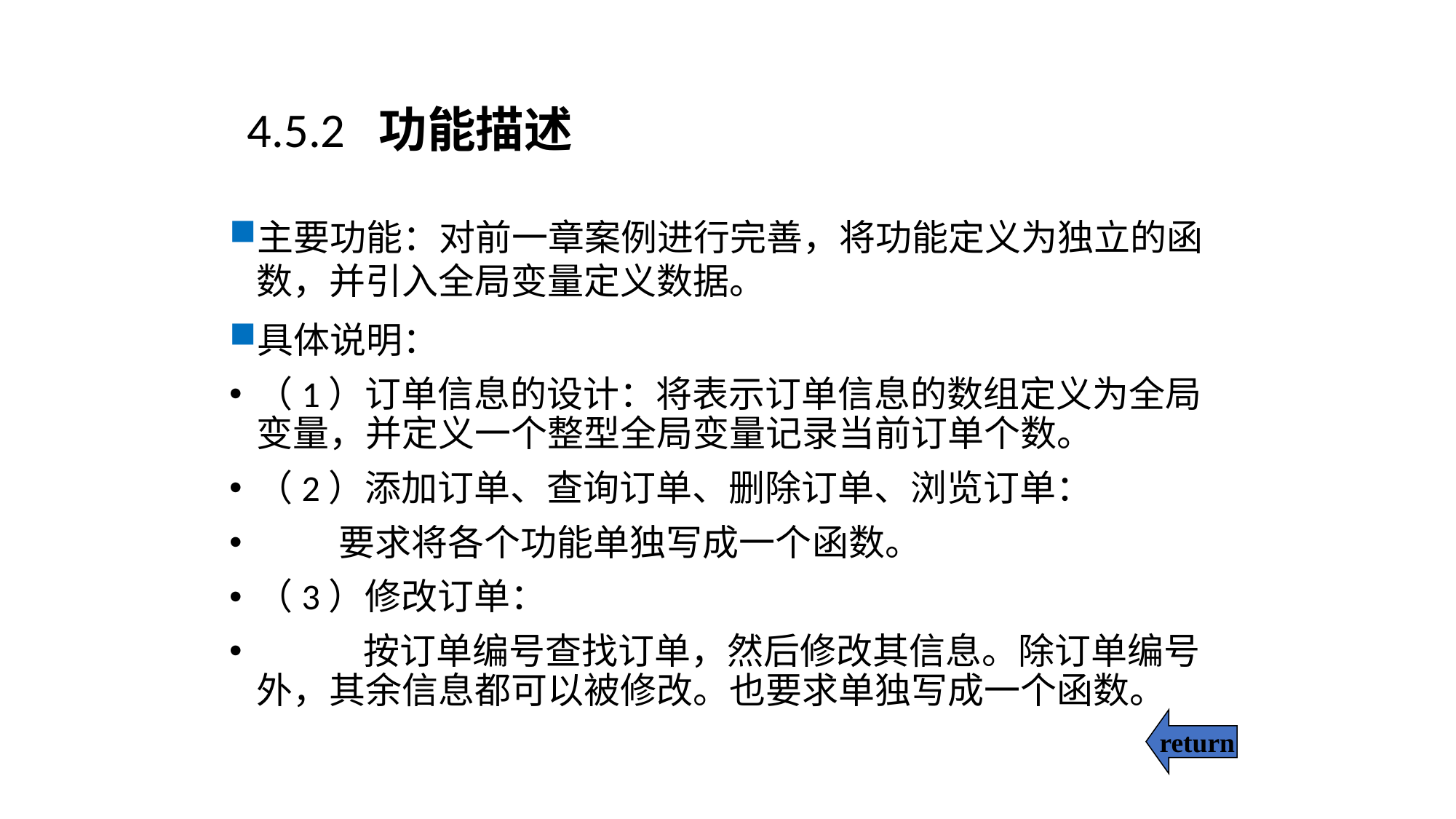

# 4.5.2  功能描述
主要功能：对前一章案例进行完善，将功能定义为独立的函数，并引入全局变量定义数据。
具体说明：
（1）订单信息的设计：将表示订单信息的数组定义为全局变量，并定义一个整型全局变量记录当前订单个数。
（2）添加订单、查询订单、删除订单、浏览订单：
         要求将各个功能单独写成一个函数。
（3）修改订单：
            按订单编号查找订单，然后修改其信息。除订单编号外，其余信息都可以被修改。也要求单独写成一个函数。

return